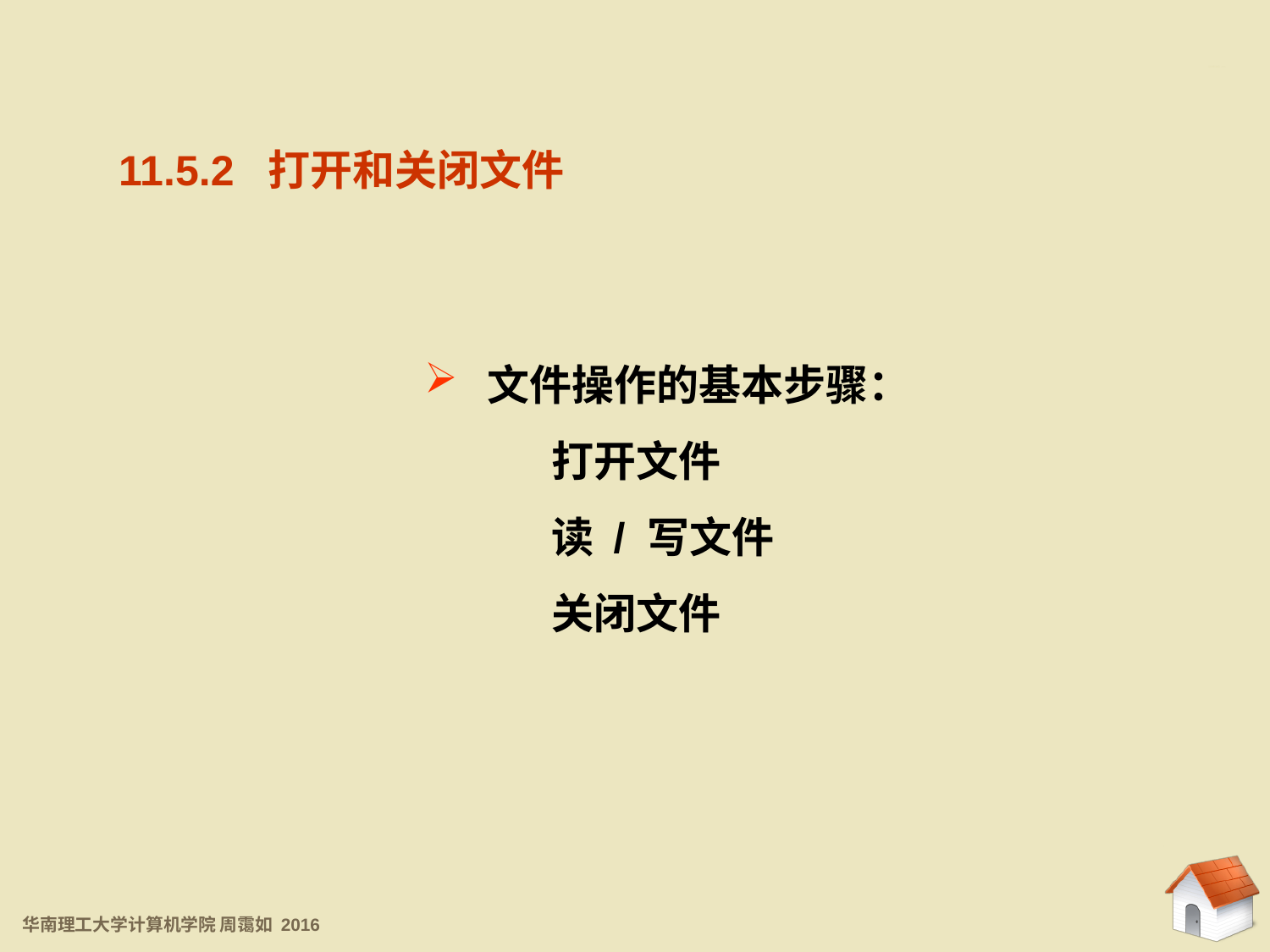

11.5.2  打开和关闭文件
11.5.2  打开和关闭文件
  文件操作的基本步骤：
	打开文件
	读 / 写文件
	关闭文件